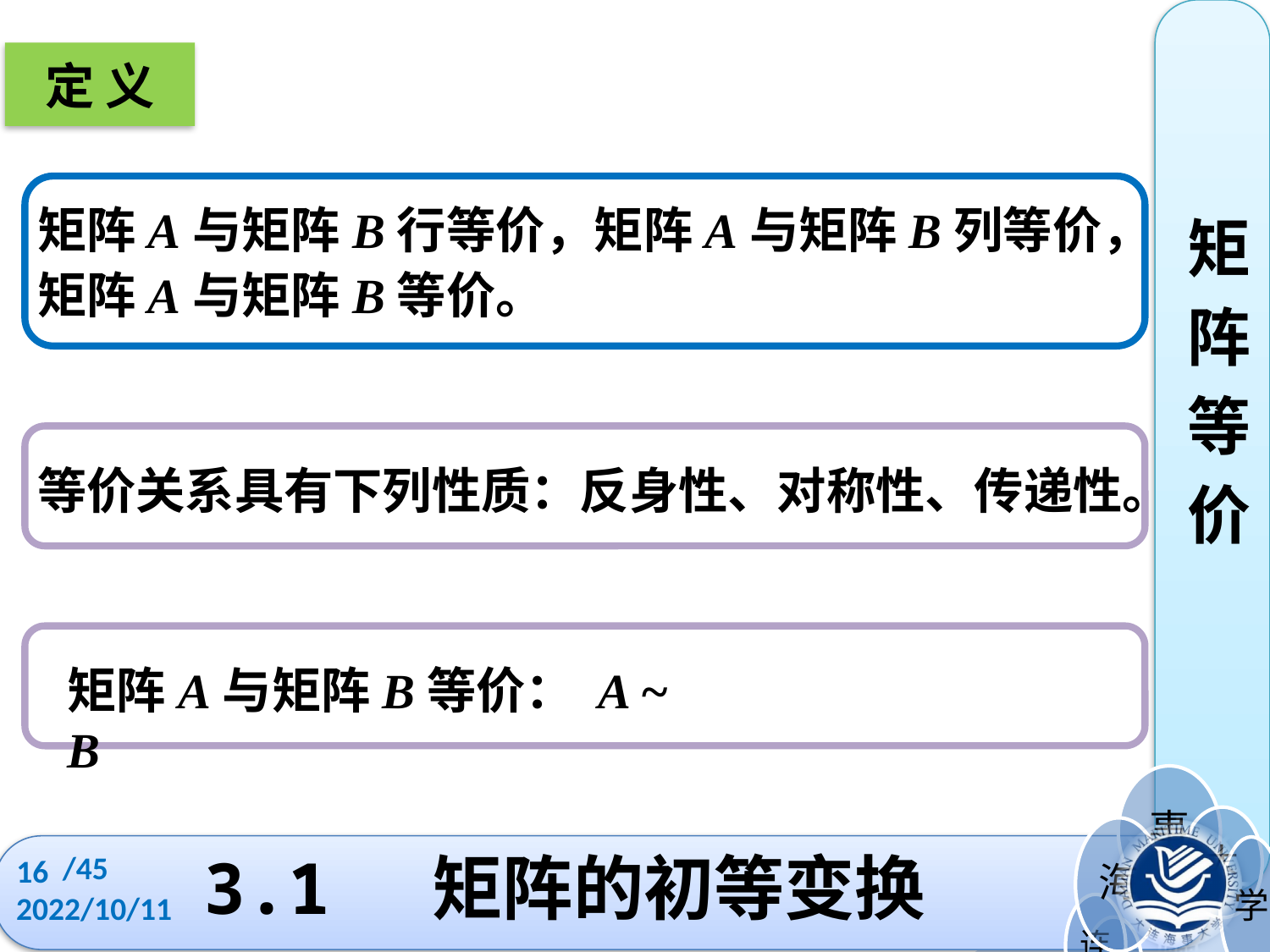

矩
阵
等
价
定 义

矩阵A与矩阵B行等价，矩阵A与矩阵B列等价，矩阵A与矩阵B等价。

等价关系具有下列性质：反身性、对称性、传递性。

矩阵A与矩阵B等价： A ~ B
/45
16
# 3.1  矩阵的初等变换
2022/10/11